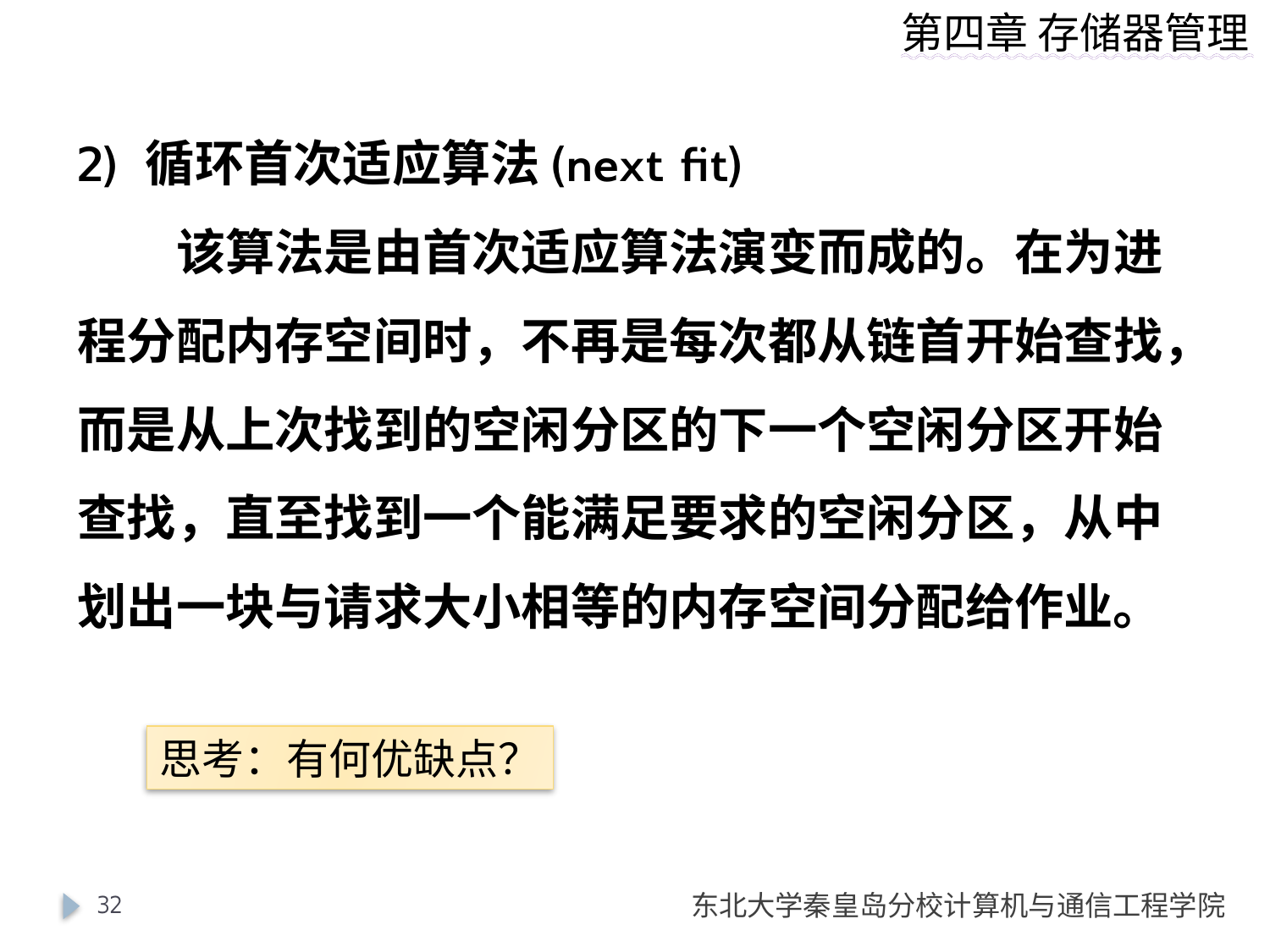

2) 循环首次适应算法(next fit)
　　该算法是由首次适应算法演变而成的。在为进程分配内存空间时，不再是每次都从链首开始查找，而是从上次找到的空闲分区的下一个空闲分区开始查找，直至找到一个能满足要求的空闲分区，从中划出一块与请求大小相等的内存空间分配给作业。
思考：有何优缺点？
32